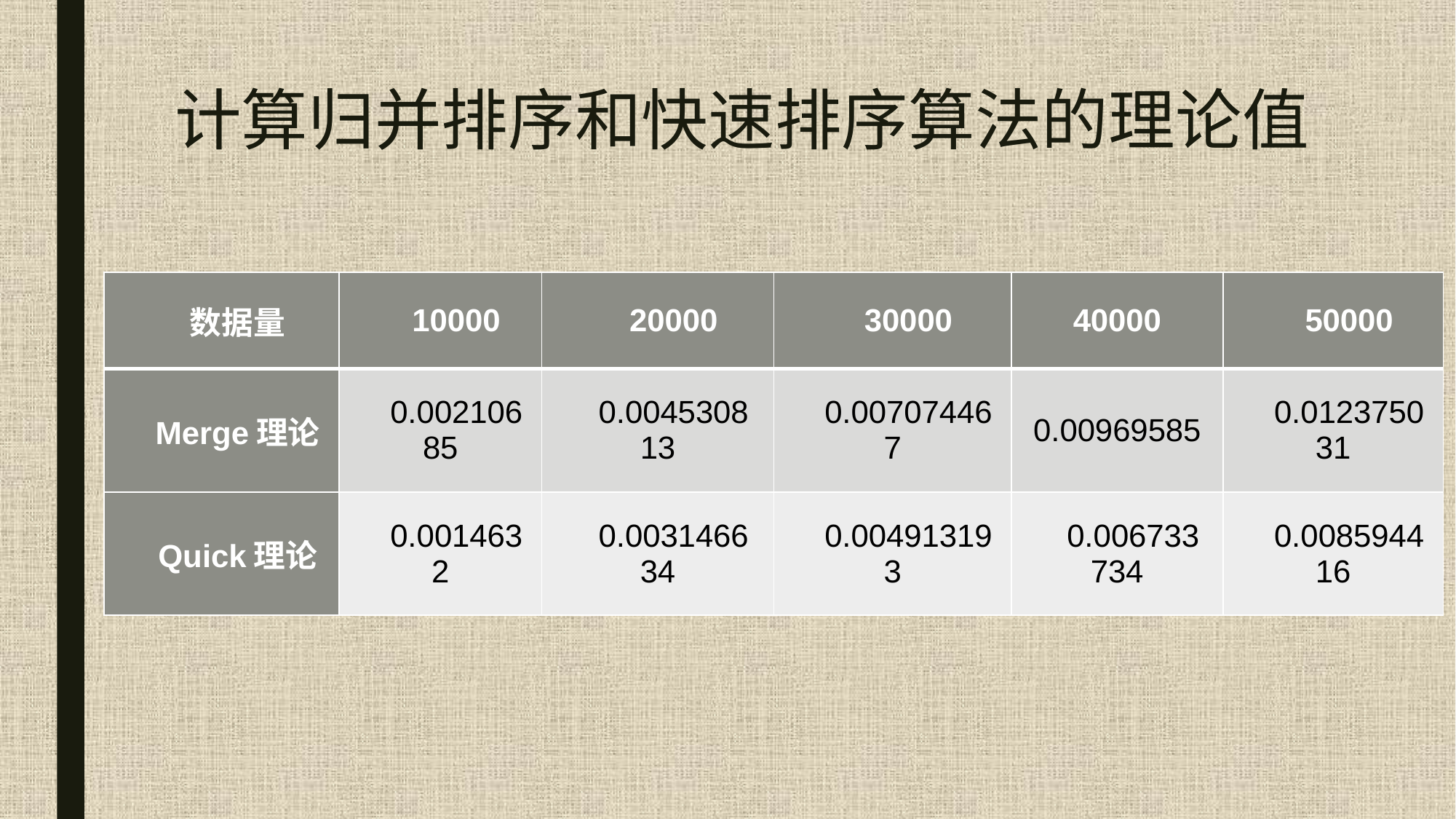

# 计算归并排序和快速排序算法的理论值
| 数据量 | 10000 | 20000 | 30000 | 40000 | 50000 |
| --- | --- | --- | --- | --- | --- |
| Merge理论 | 0.00210685 | 0.004530813 | 0.007074467 | 0.00969585 | 0.012375031 |
| Quick理论 | 0.0014632 | 0.003146634 | 0.004913193 | 0.006733734 | 0.008594416 |